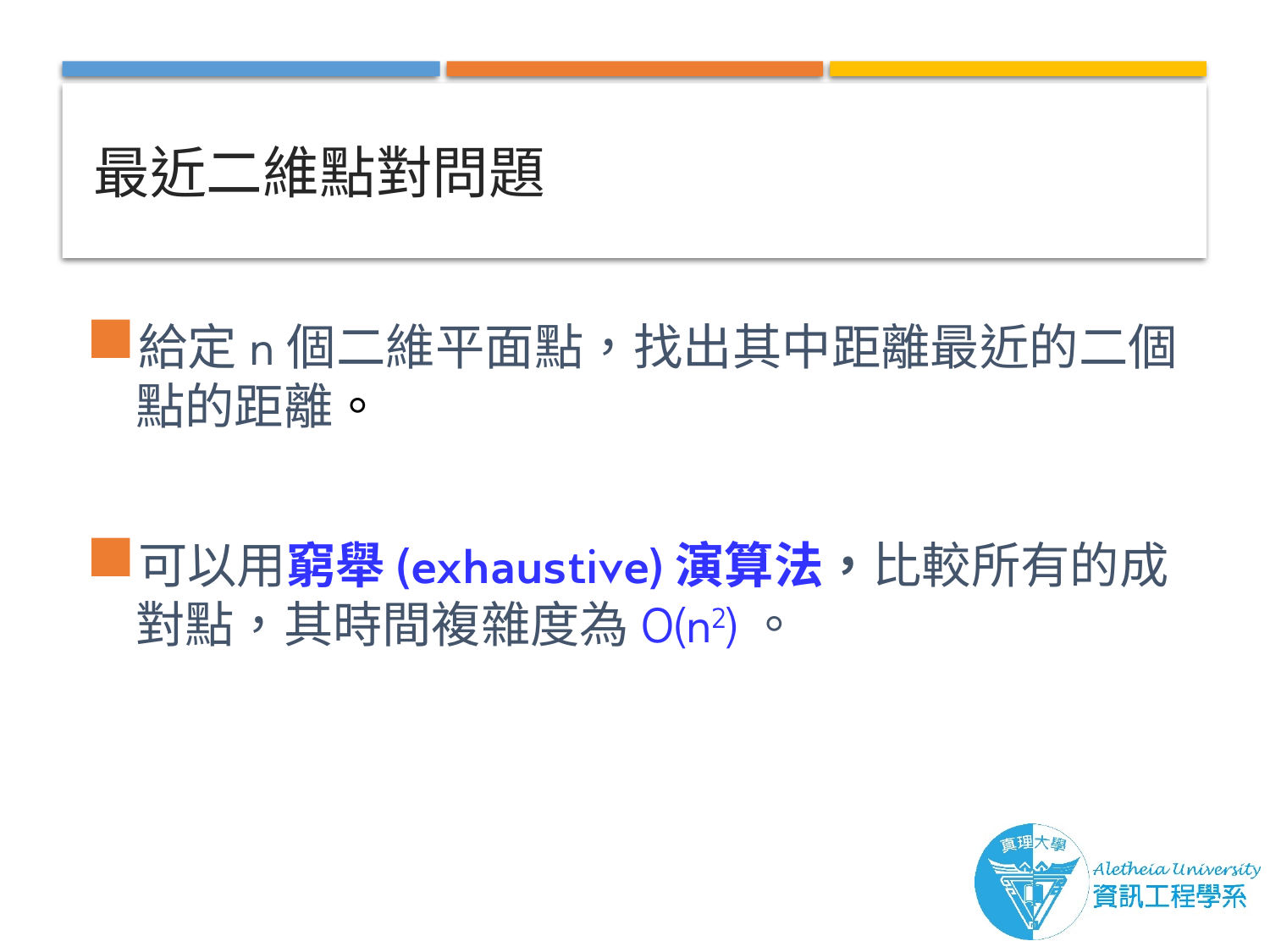

# 最近二維點對問題
給定n個二維平面點，找出其中距離最近的二個點的距離。

可以用窮舉(exhaustive)演算法，比較所有的成對點，其時間複雜度為O(n2)。